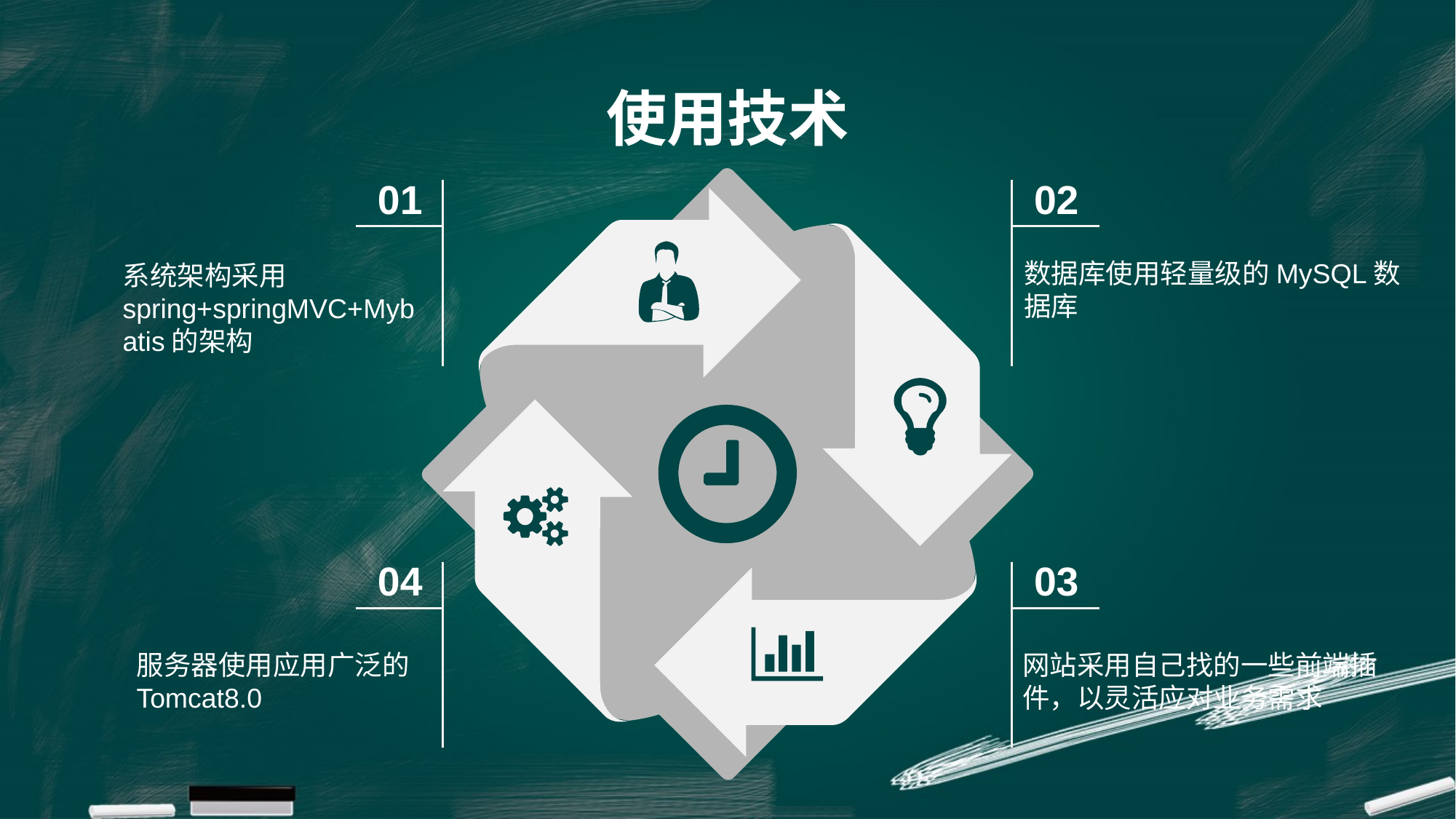

使用技术
01
02

数据库使用轻量级的MySQL数据库
系统架构采用spring+springMVC+Mybatis的架构

04
03

服务器使用应用广泛的Tomcat8.0
网站采用自己找的一些前端插件，以灵活应对业务需求